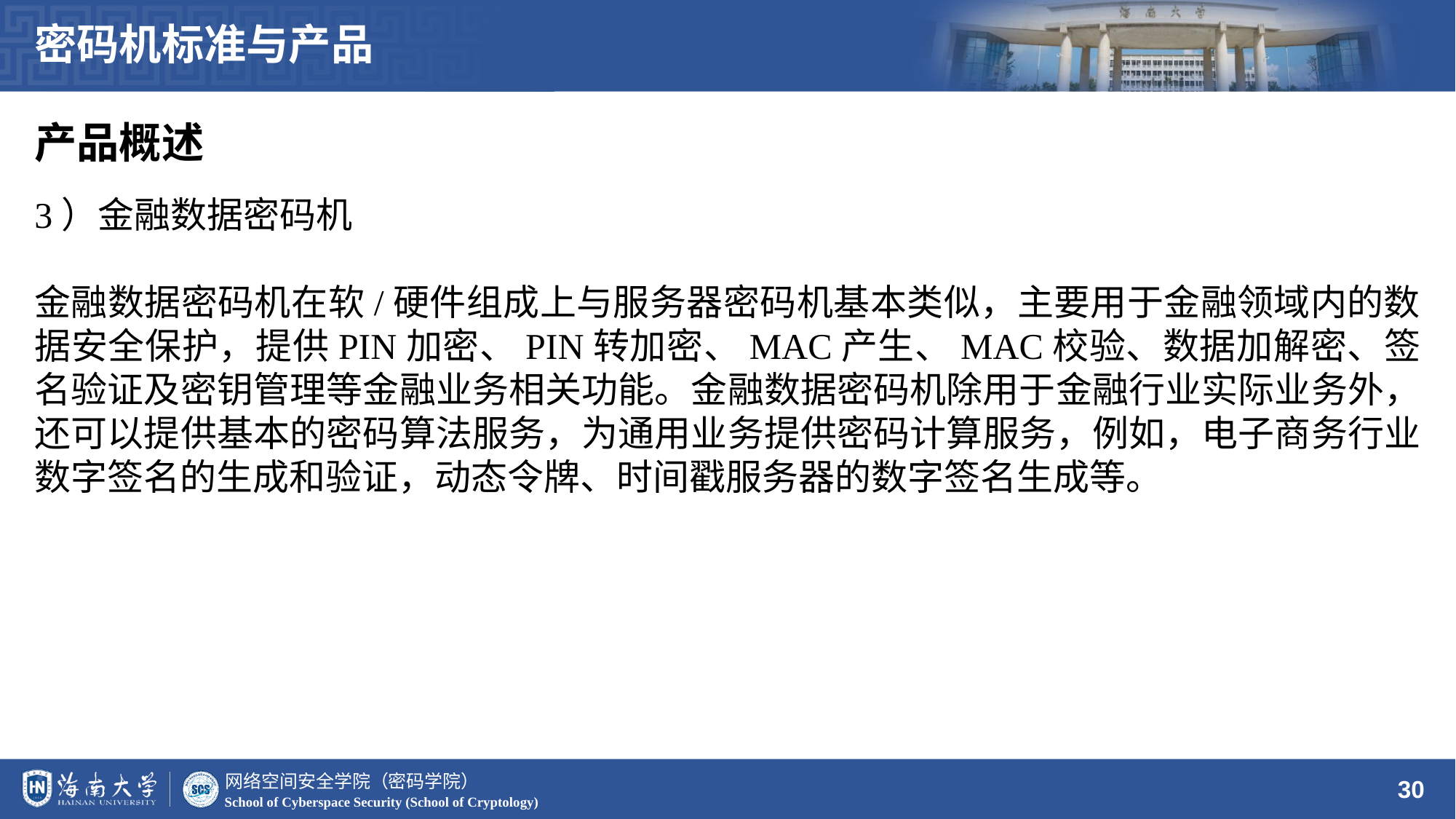

密码机标准与产品
产品概述
3）金融数据密码机

金融数据密码机在软/硬件组成上与服务器密码机基本类似，主要用于金融领域内的数据安全保护，提供PIN加密、PIN转加密、MAC产生、MAC校验、数据加解密、签名验证及密钥管理等金融业务相关功能。金融数据密码机除用于金融行业实际业务外，还可以提供基本的密码算法服务，为通用业务提供密码计算服务，例如，电子商务行业数字签名的生成和验证，动态令牌、时间戳服务器的数字签名生成等。
30